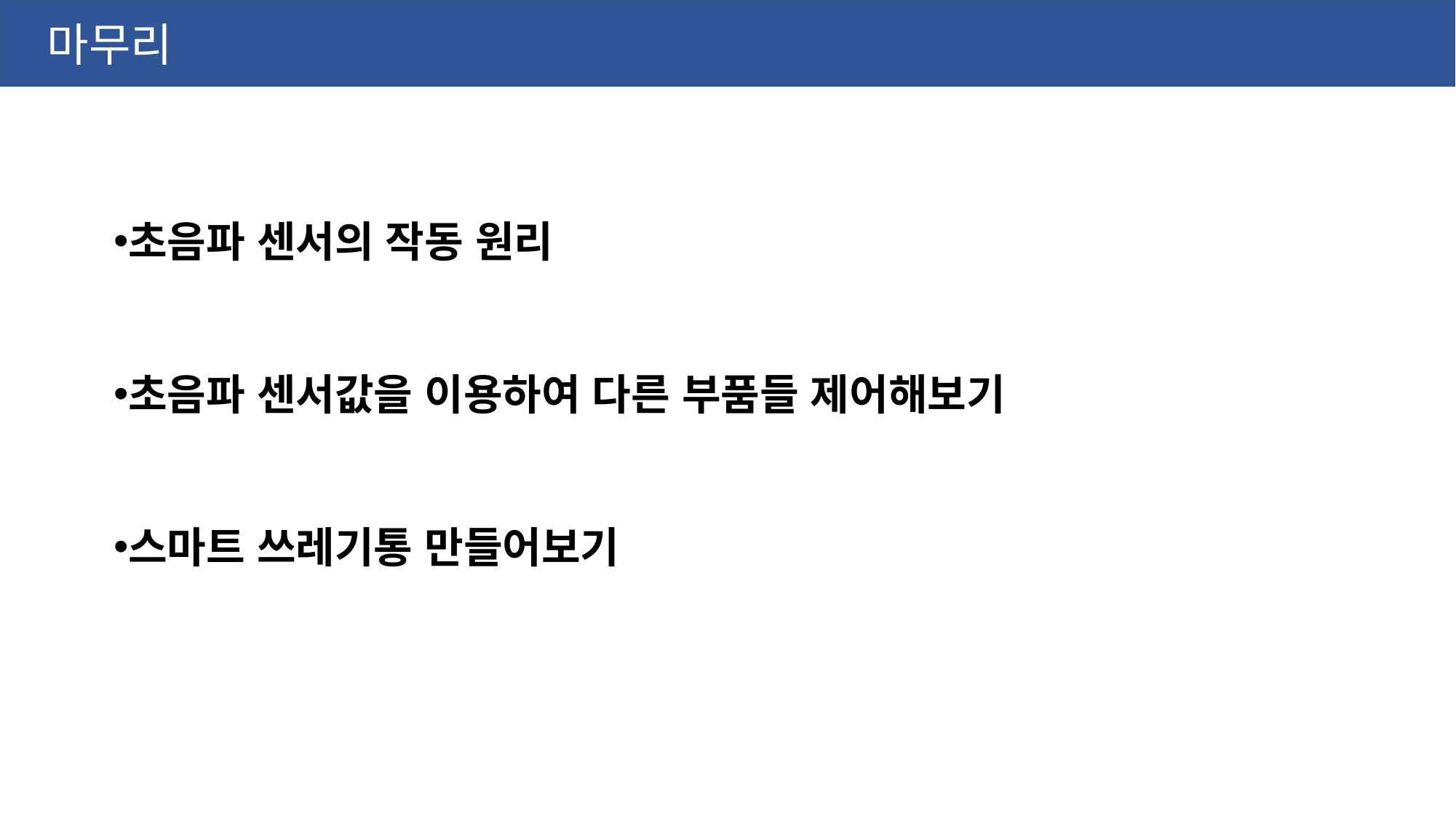

마무리
초음파 센서의 작동 원리

초음파 센서값을 이용하여 다른 부품들 제어해보기

스마트 쓰레기통 만들어보기